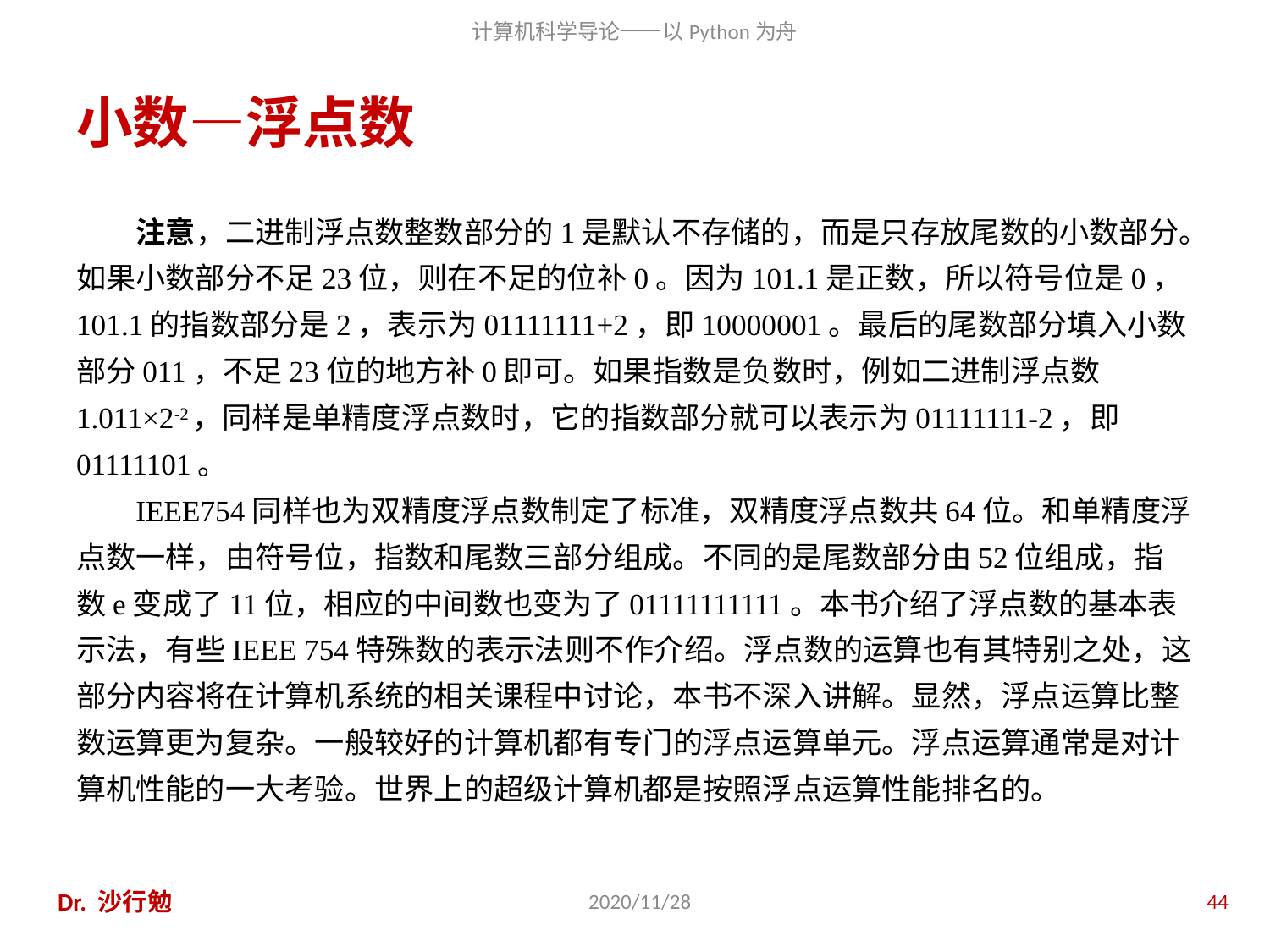

# 小数—浮点数
注意，二进制浮点数整数部分的1是默认不存储的，而是只存放尾数的小数部分。如果小数部分不足23位，则在不足的位补0。因为101.1是正数，所以符号位是0，101.1的指数部分是2，表示为01111111+2，即10000001。最后的尾数部分填入小数部分011，不足23位的地方补0即可。如果指数是负数时，例如二进制浮点数1.011×2-2，同样是单精度浮点数时，它的指数部分就可以表示为01111111-2，即01111101。
IEEE754同样也为双精度浮点数制定了标准，双精度浮点数共64位。和单精度浮点数一样，由符号位，指数和尾数三部分组成。不同的是尾数部分由52位组成，指数e变成了11位，相应的中间数也变为了01111111111。本书介绍了浮点数的基本表示法，有些IEEE 754特殊数的表示法则不作介绍。浮点数的运算也有其特别之处，这部分内容将在计算机系统的相关课程中讨论，本书不深入讲解。显然，浮点运算比整数运算更为复杂。一般较好的计算机都有专门的浮点运算单元。浮点运算通常是对计算机性能的一大考验。世界上的超级计算机都是按照浮点运算性能排名的。
Dr. 沙行勉
2020/11/28
44